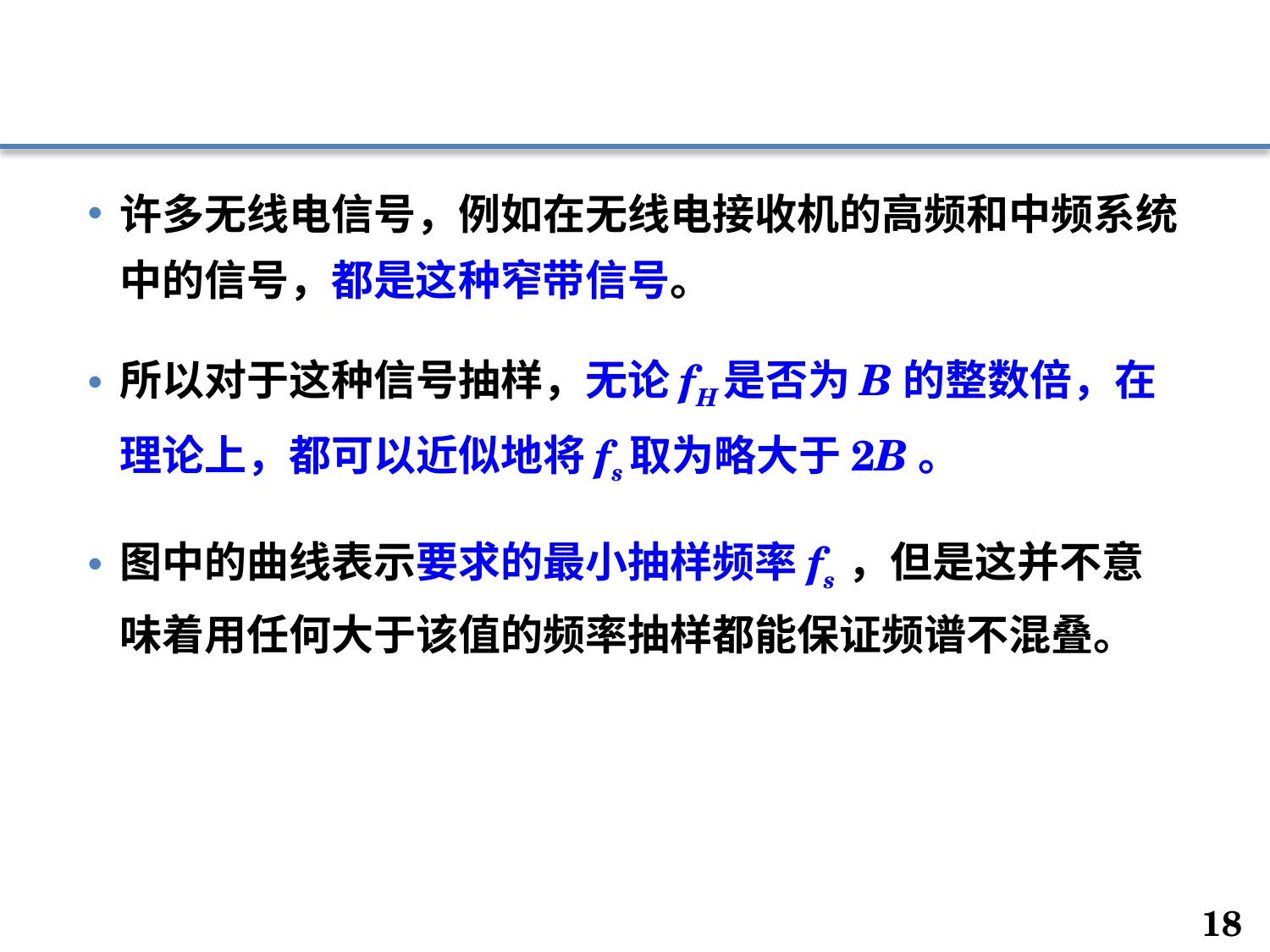

#
许多无线电信号，例如在无线电接收机的高频和中频系统中的信号，都是这种窄带信号。
所以对于这种信号抽样，无论fH是否为B的整数倍，在理论上，都可以近似地将fs取为略大于2B。
图中的曲线表示要求的最小抽样频率fs ，但是这并不意味着用任何大于该值的频率抽样都能保证频谱不混叠。
18